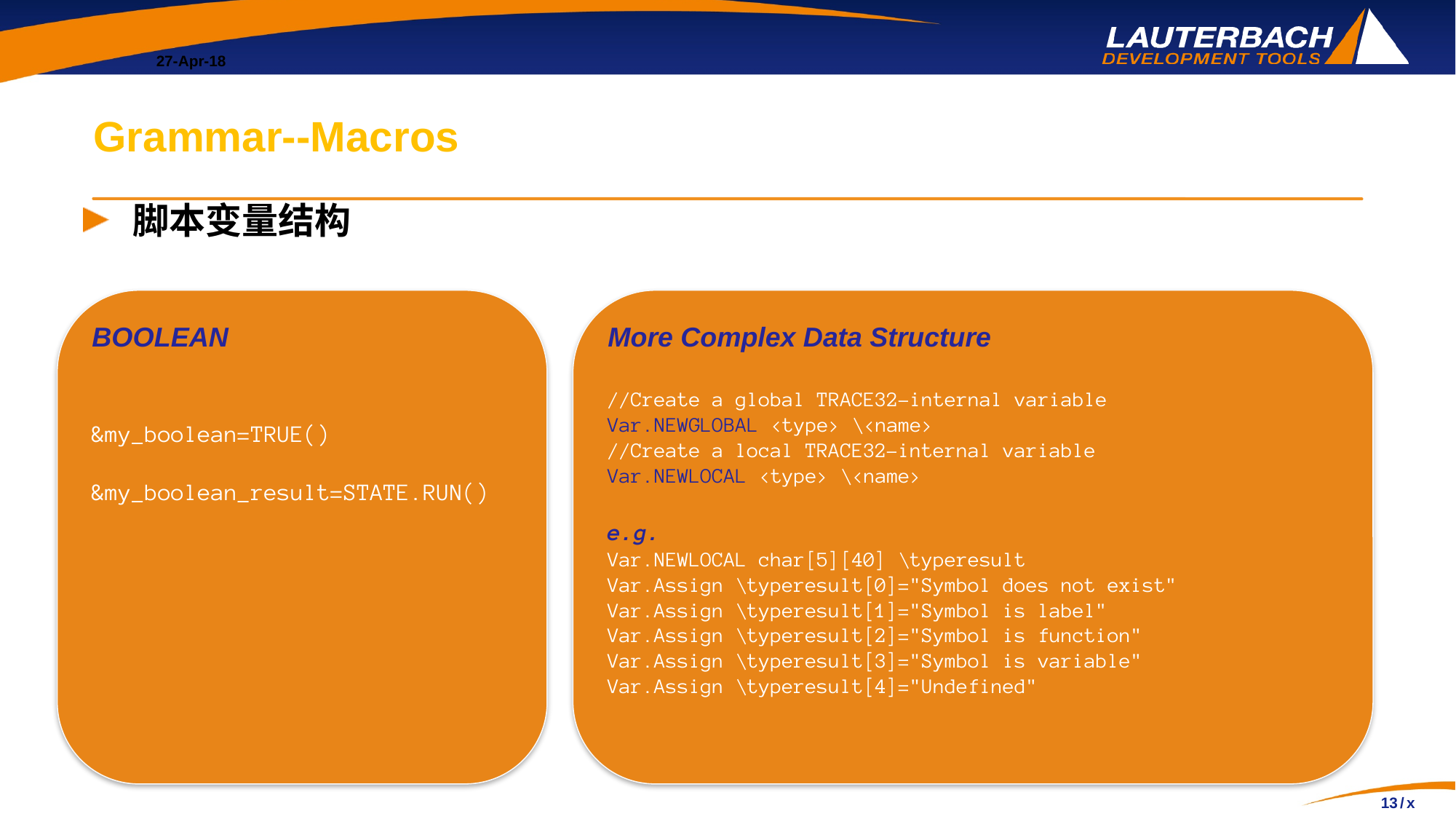

# Grammar--Macros
脚本变量结构
BOOLEAN

&my_boolean=TRUE()

&my_boolean_result=STATE.RUN()
More Complex Data Structure

//Create a global TRACE32-internal variable
Var.NEWGLOBAL <type> \<name>
//Create a local TRACE32-internal variable
Var.NEWLOCAL <type> \<name>

e.g.
Var.NEWLOCAL char[5][40] \typeresult
Var.Assign \typeresult[0]="Symbol does not exist"
Var.Assign \typeresult[1]="Symbol is label"
Var.Assign \typeresult[2]="Symbol is function"
Var.Assign \typeresult[3]="Symbol is variable"
Var.Assign \typeresult[4]="Undefined"